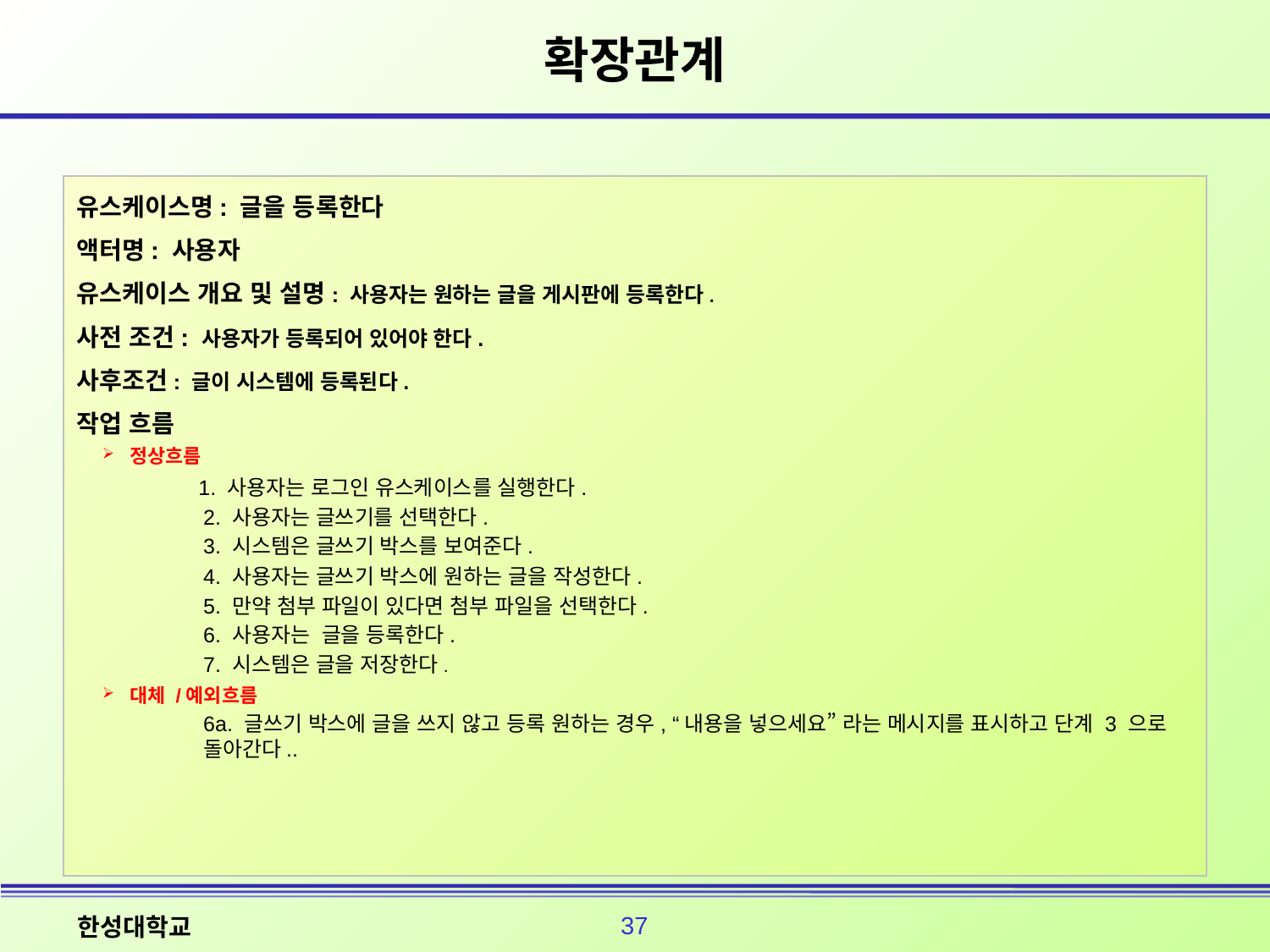

# 확장관계
유스케이스명: 글을 등록한다
액터명: 사용자
유스케이스 개요 및 설명: 사용자는 원하는 글을 게시판에 등록한다.
사전 조건: 사용자가 등록되어 있어야 한다.
사후조건: 글이 시스템에 등록된다.
작업 흐름
정상흐름
       1. 사용자는 로그인 유스케이스를 실행한다.
2. 사용자는 글쓰기를 선택한다.
3. 시스템은 글쓰기 박스를 보여준다.
4. 사용자는 글쓰기 박스에 원하는 글을 작성한다.
5. 만약 첨부 파일이 있다면 첨부 파일을 선택한다.
6. 사용자는  글을 등록한다.
7. 시스템은 글을 저장한다.
대체 /예외흐름
6a. 글쓰기 박스에 글을 쓰지 않고 등록 원하는 경우, “내용을 넣으세요” 라는 메시지를 표시하고 단계 3 으로 돌아간다..